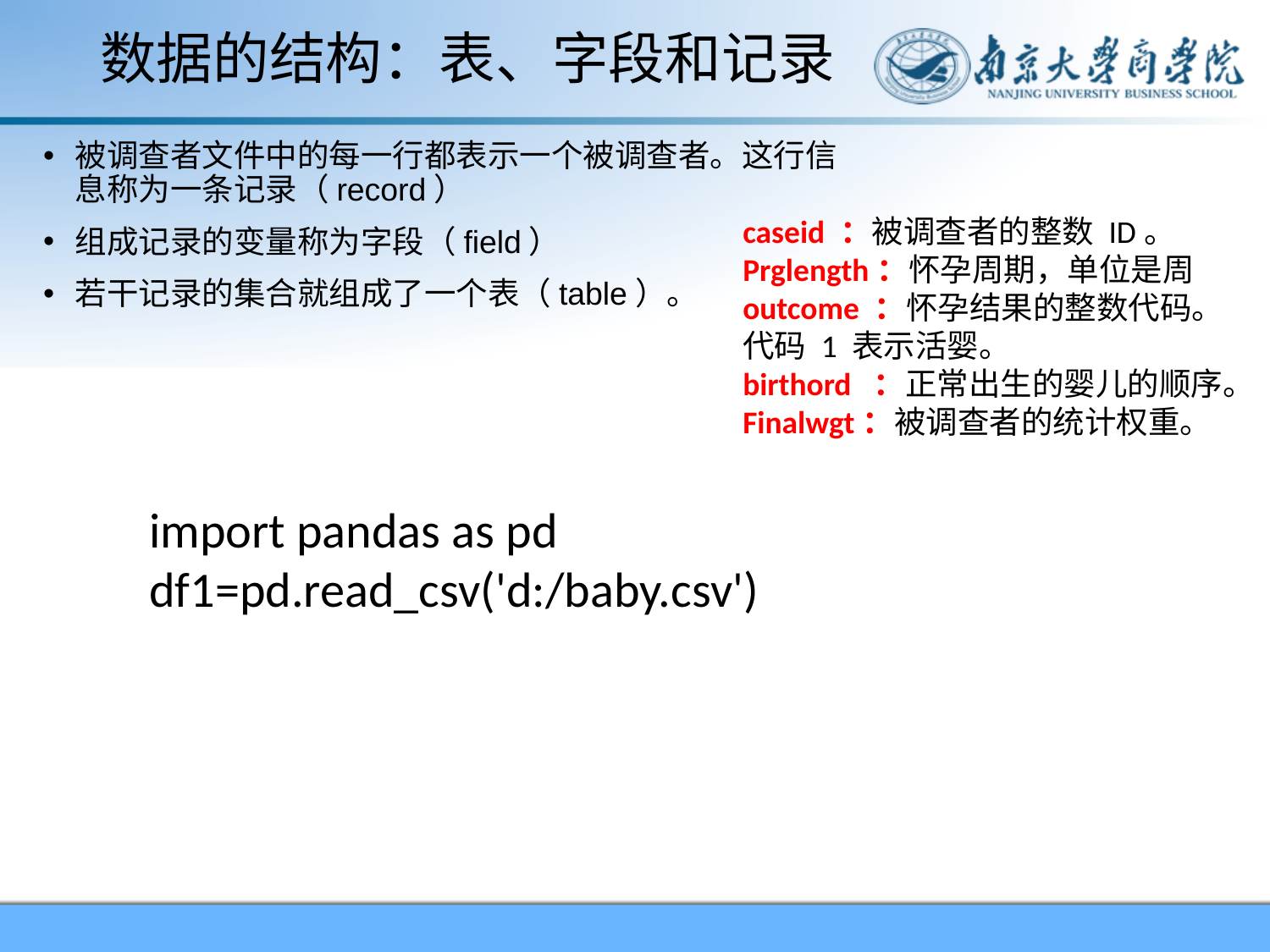

# 数据的结构：表、字段和记录
被调查者文件中的每一行都表示一个被调查者。这行信息称为一条记录（record）
组成记录的变量称为字段（field）
若干记录的集合就组成了一个表（table）。
caseid ：被调查者的整数 ID。
Prglength：怀孕周期，单位是周
outcome ：怀孕结果的整数代码。代码 1 表示活婴。
birthord  ：正常出生的婴儿的顺序。
Finalwgt：被调查者的统计权重。

import pandas as pd
df1=pd.read_csv('d:/baby.csv')